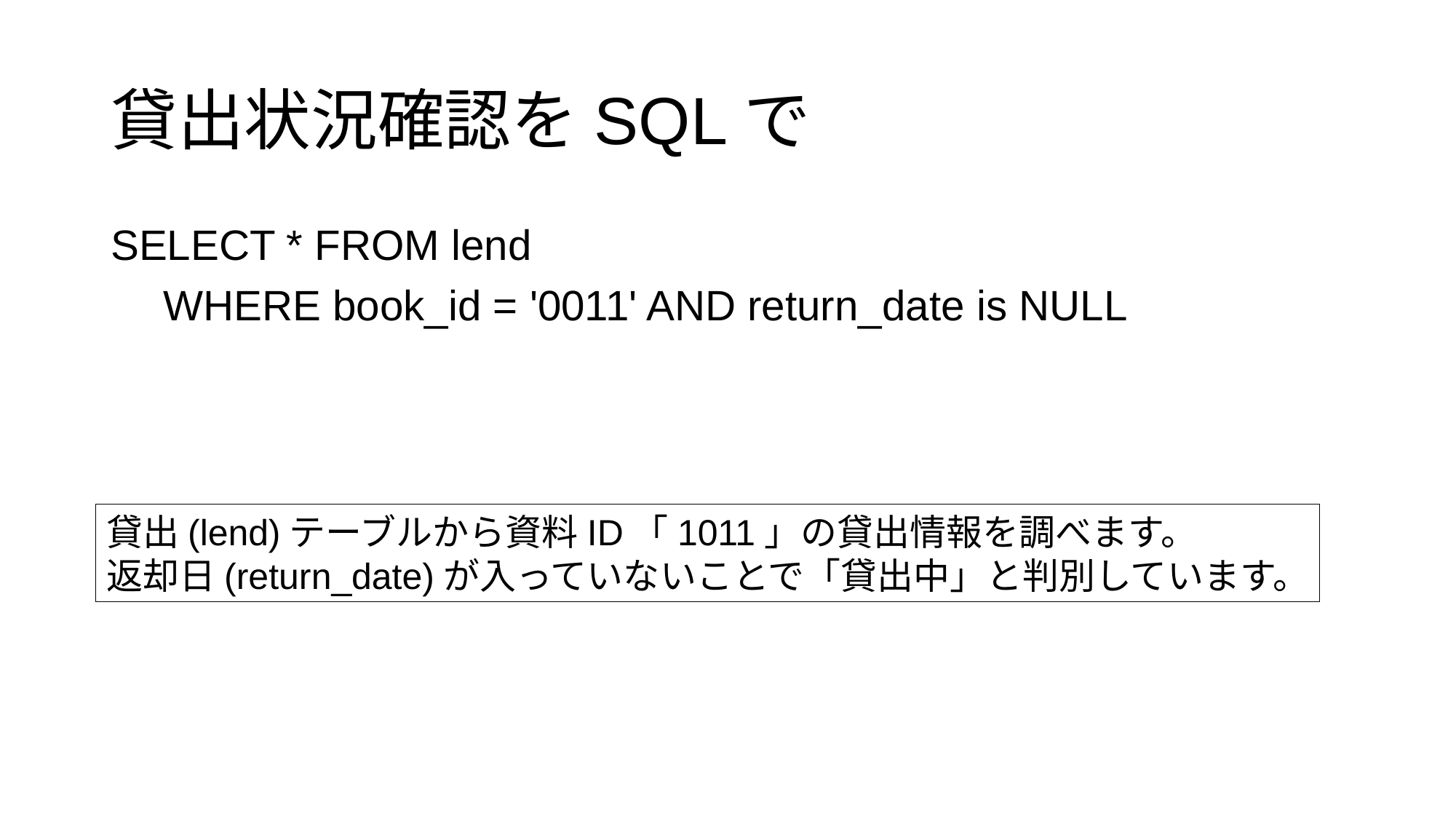

# 貸出状況確認をSQLで
SELECT * FROM lend
　WHERE book_id = '0011' AND return_date is NULL
貸出(lend)テーブルから資料ID「1011」の貸出情報を調べます。
返却日(return_date)が入っていないことで「貸出中」と判別しています。